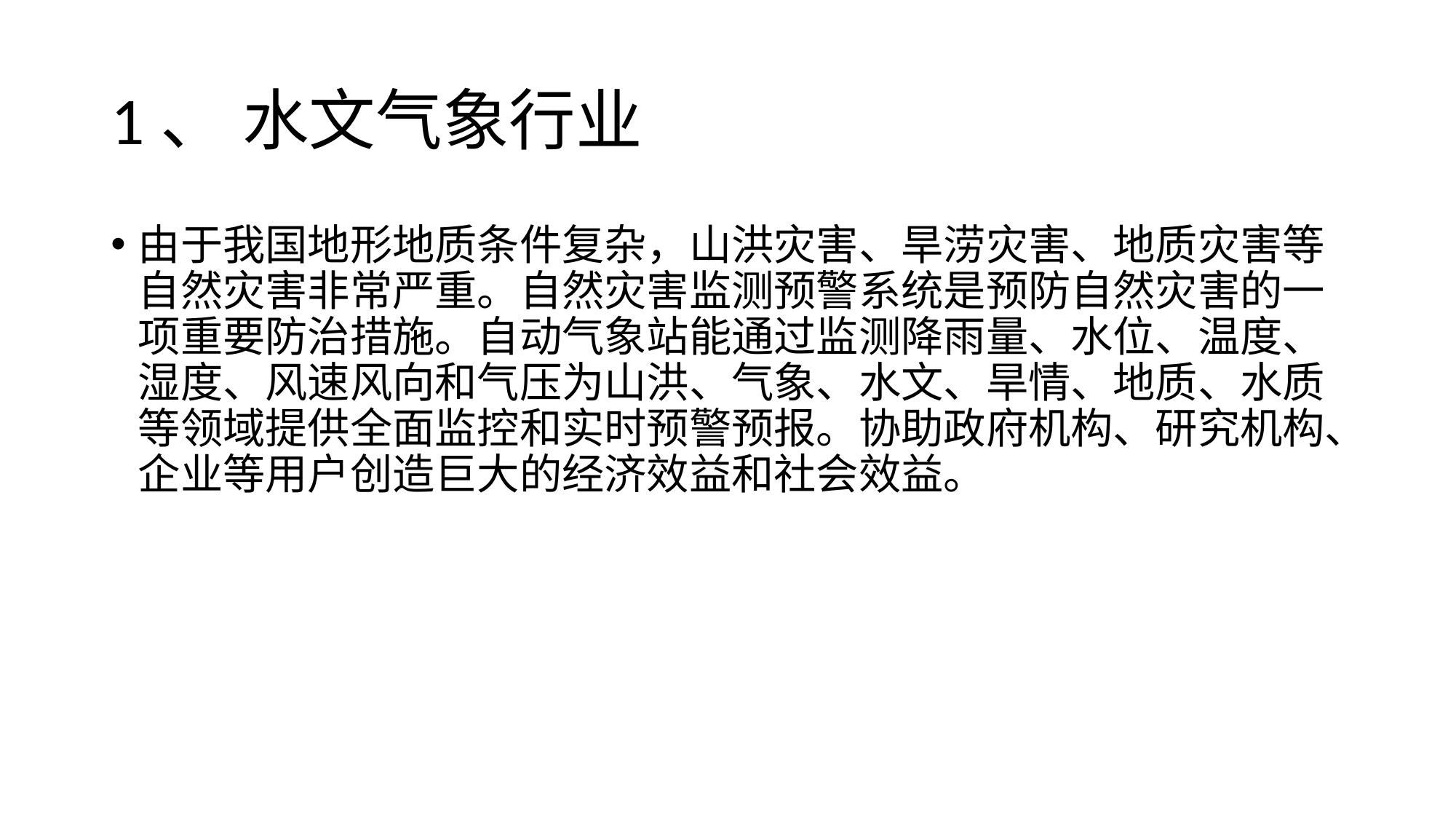

# 1、 水文气象行业
由于我国地形地质条件复杂，山洪灾害、旱涝灾害、地质灾害等自然灾害非常严重。自然灾害监测预警系统是预防自然灾害的一项重要防治措施。自动气象站能通过监测降雨量、水位、温度、湿度、风速风向和气压为山洪、气象、水文、旱情、地质、水质等领域提供全面监控和实时预警预报。协助政府机构、研究机构、企业等用户创造巨大的经济效益和社会效益。